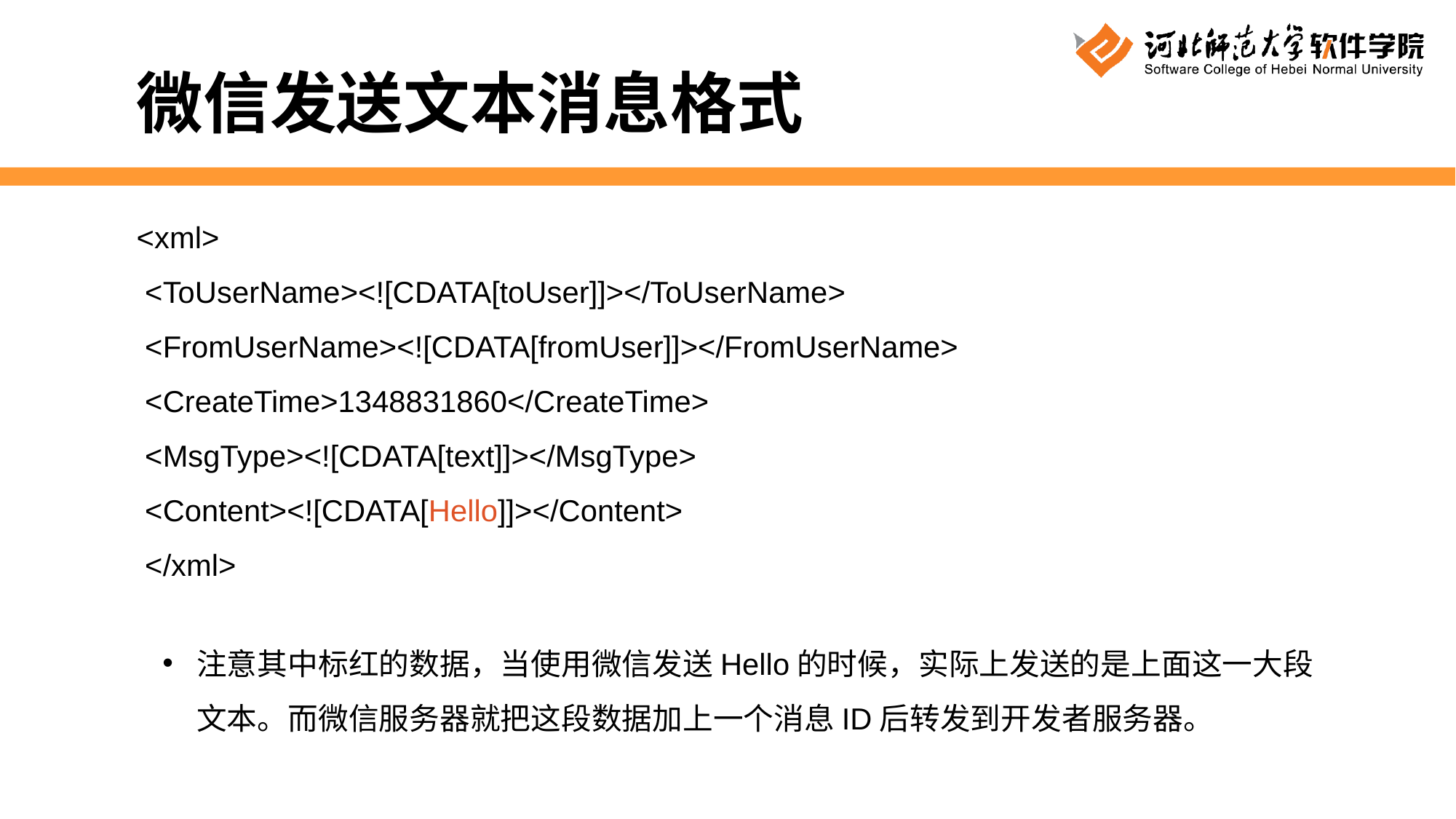

微信发送文本消息格式
<xml>
 <ToUserName><![CDATA[toUser]]></ToUserName>
 <FromUserName><![CDATA[fromUser]]></FromUserName>
 <CreateTime>1348831860</CreateTime>
 <MsgType><![CDATA[text]]></MsgType>
 <Content><![CDATA[Hello]]></Content>
 </xml>
注意其中标红的数据，当使用微信发送Hello的时候，实际上发送的是上面这一大段文本。而微信服务器就把这段数据加上一个消息ID后转发到开发者服务器。